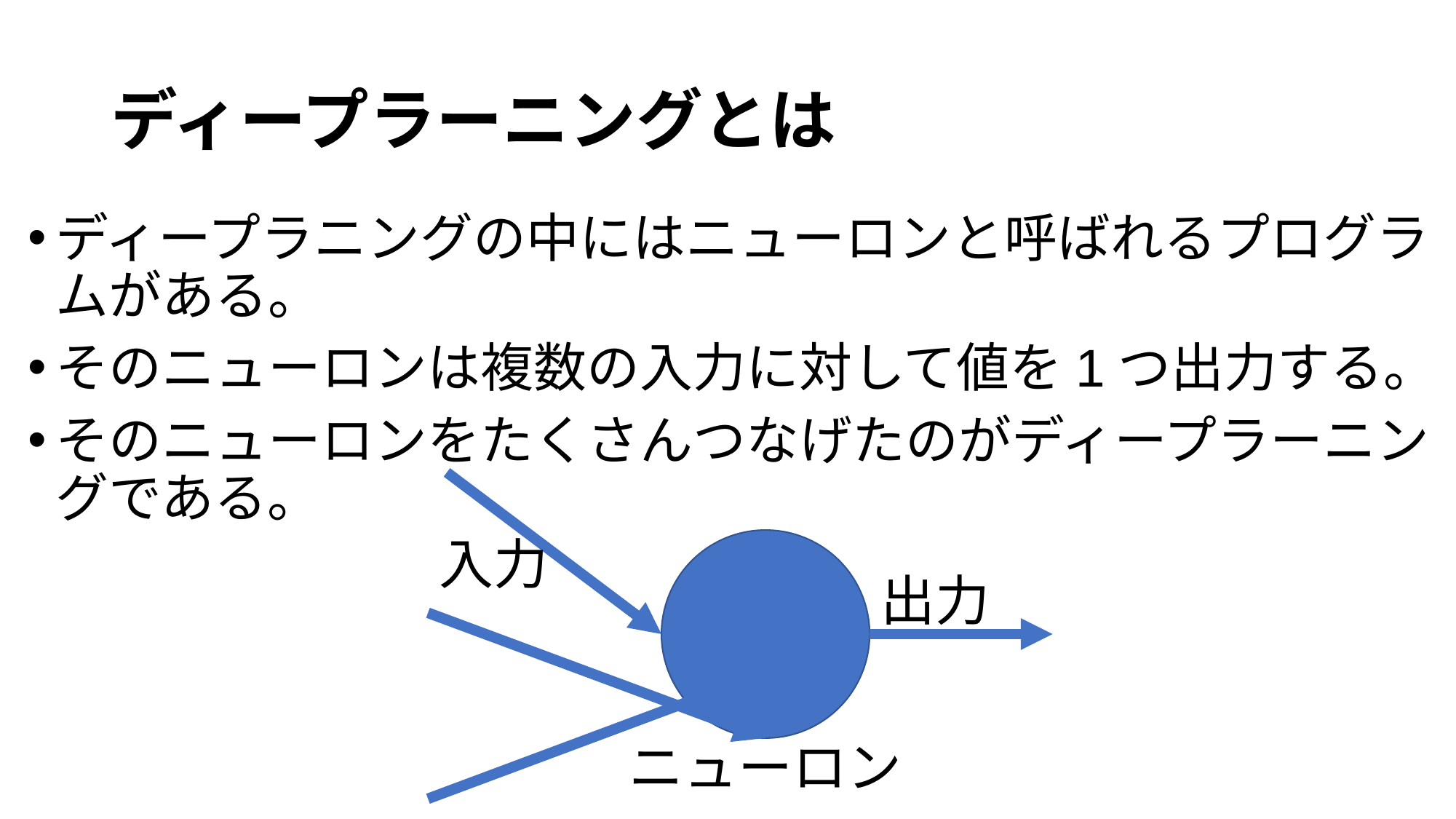

# ディープラーニングとは

ディープラニングの中にはニューロンと呼ばれるプログラムがある。
そのニューロンは複数の入力に対して値を1つ出力する。
そのニューロンをたくさんつなげたのがディープラーニングである。
入力

出力
ニューロン